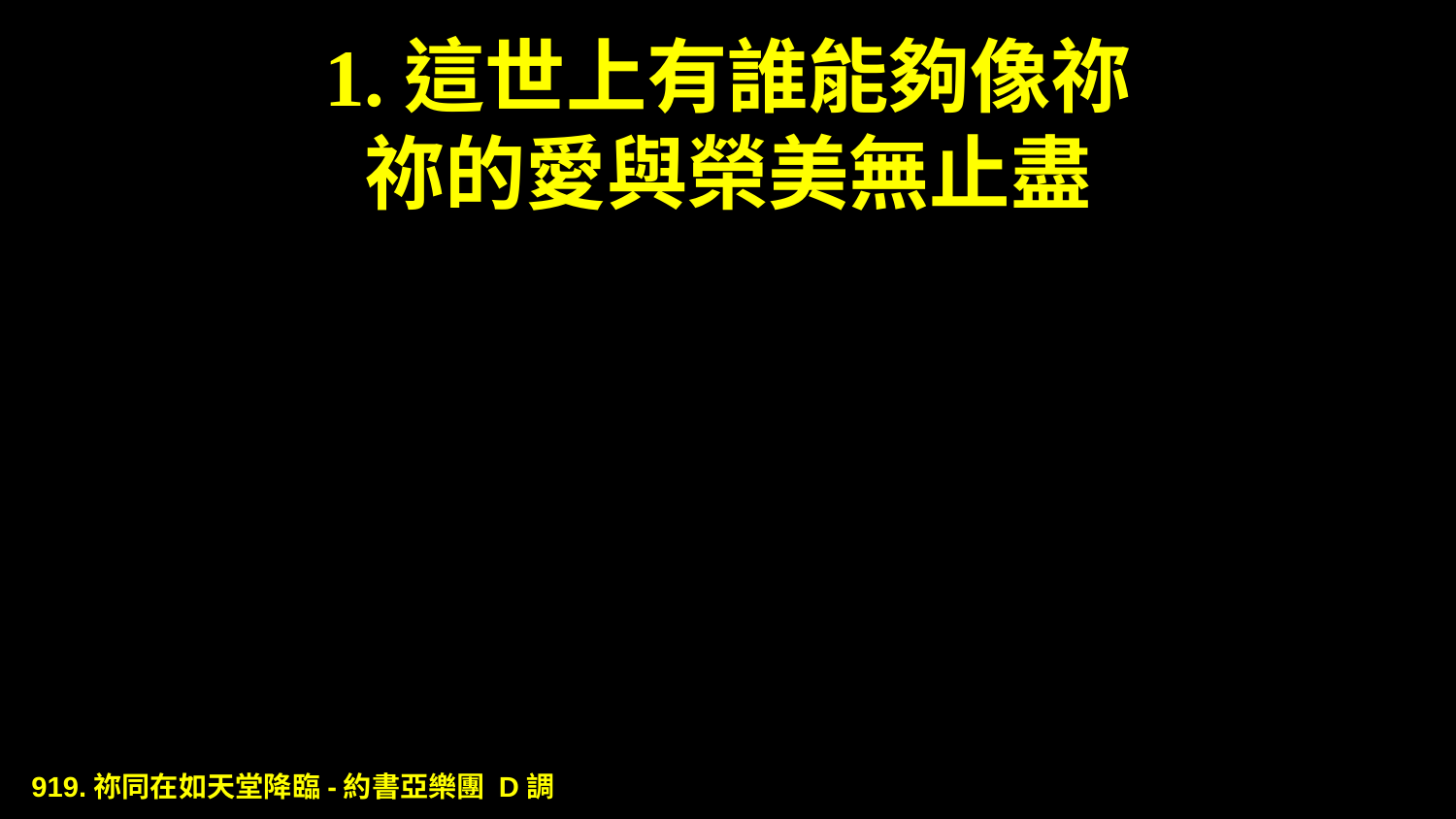

# 1.這世上有誰能夠像祢 祢的愛與榮美無止盡
919.祢同在如天堂降臨-約書亞樂團 D調